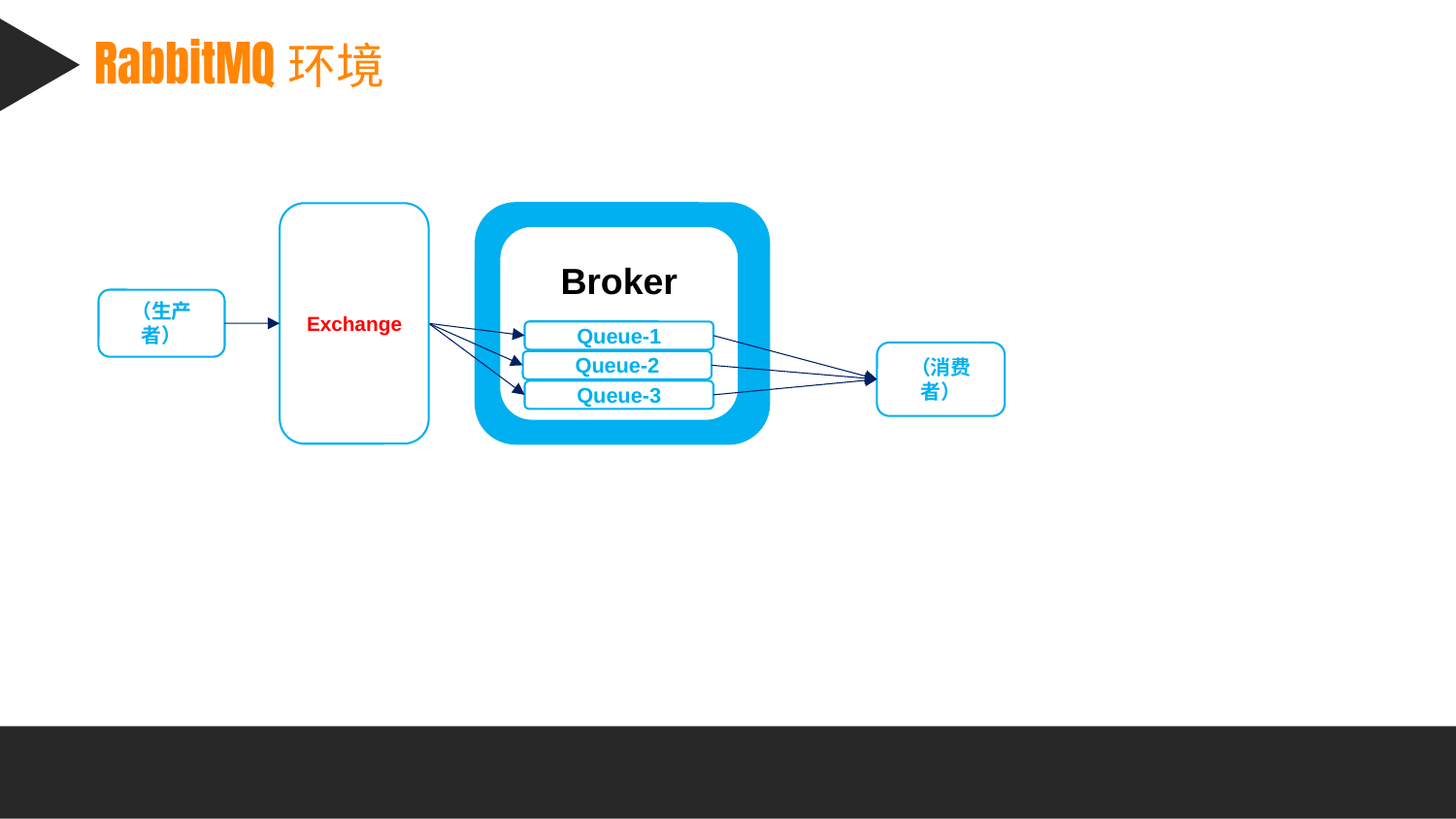

RabbitMQ环境
Exchange

Broker

Queue-1
Queue-2
Queue-3
（生产者）
（消费者）